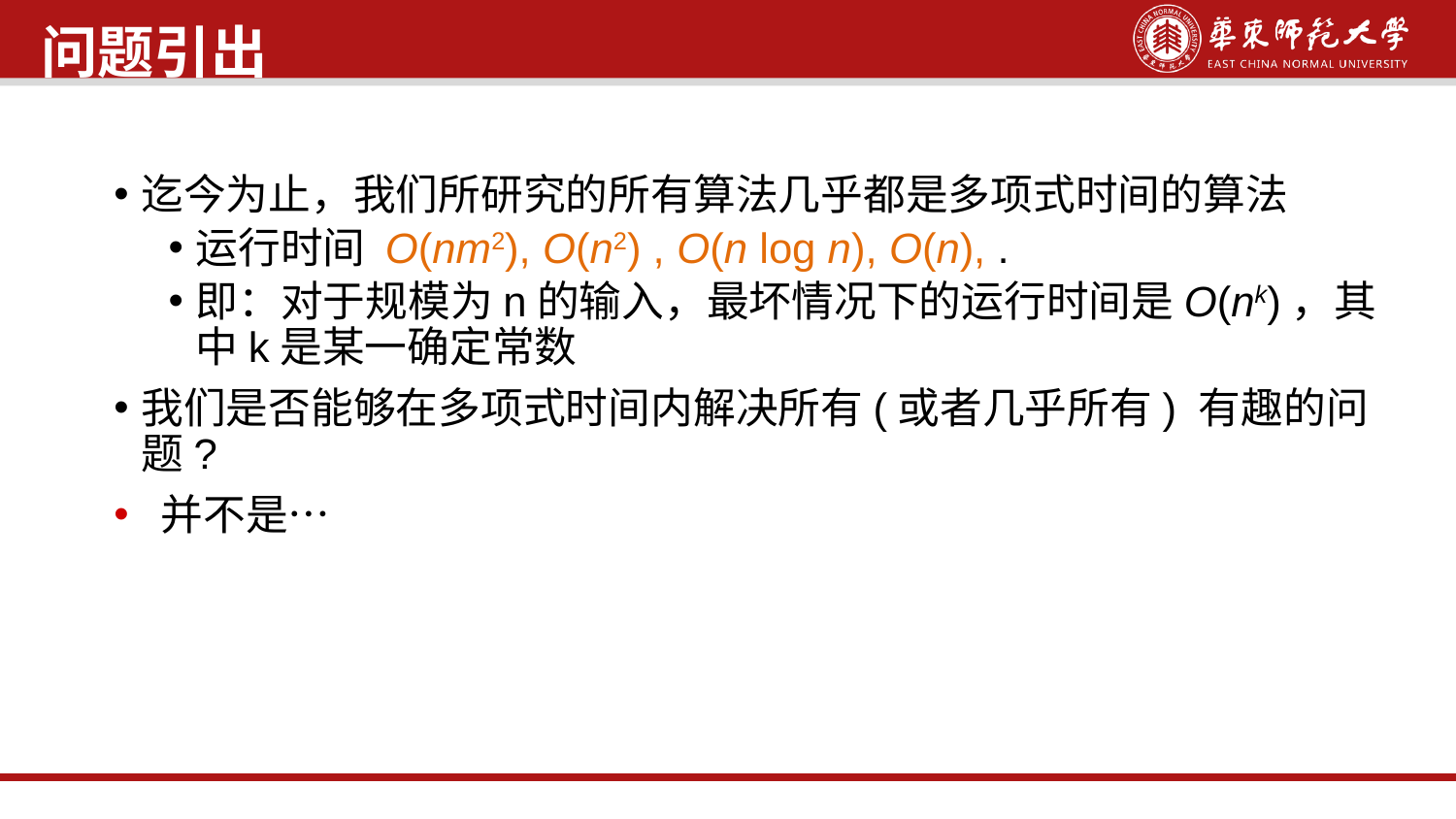

问题引出
迄今为止，我们所研究的所有算法几乎都是多项式时间的算法
运行时间 O(nm2), O(n2) , O(n log n), O(n), .
即：对于规模为n的输入，最坏情况下的运行时间是O(nk)，其中k是某一确定常数
我们是否能够在多项式时间内解决所有(或者几乎所有) 有趣的问题?
 并不是…